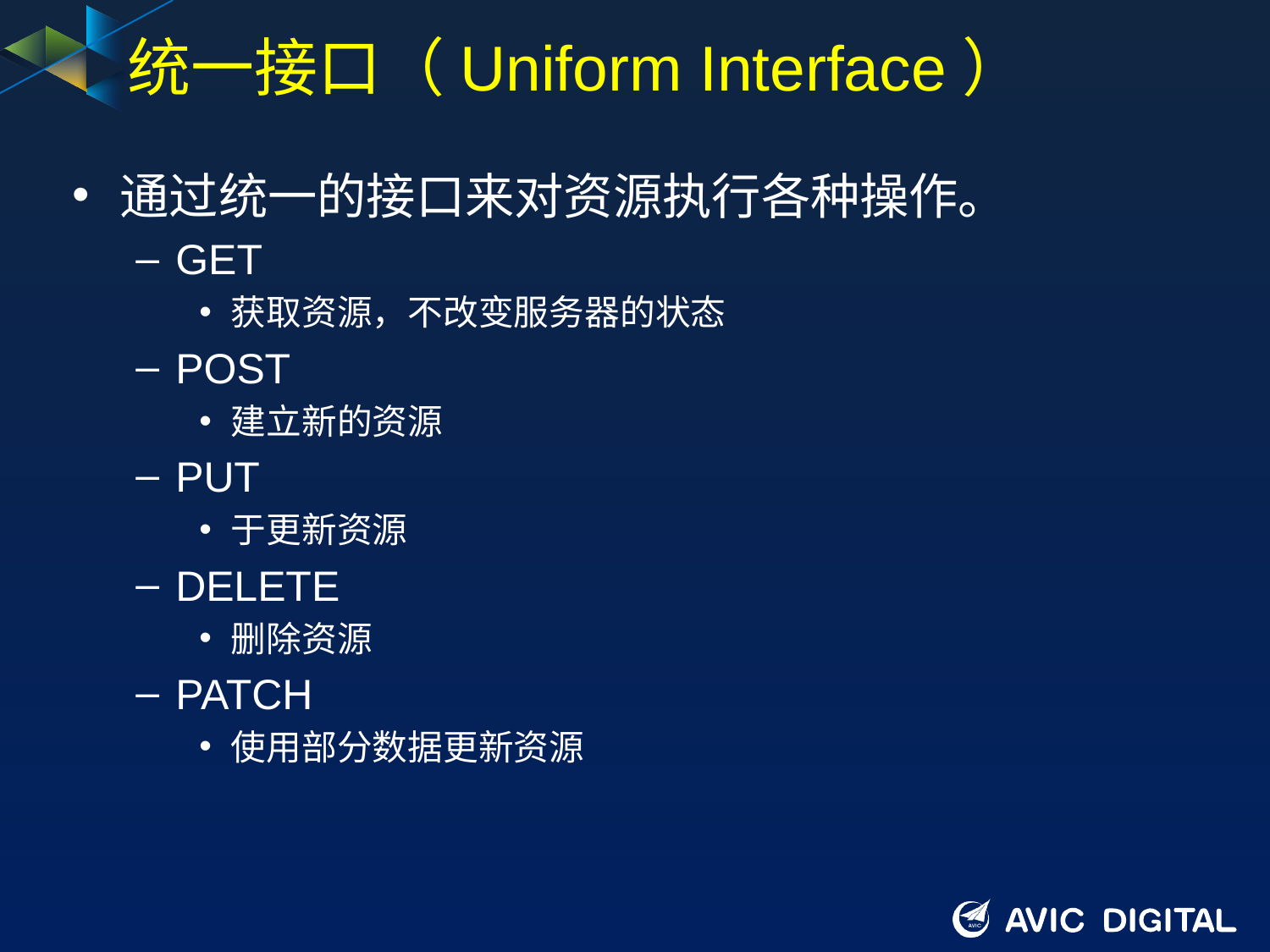

# 统一接口（Uniform Interface）
通过统一的接口来对资源执行各种操作。
GET
获取资源，不改变服务器的状态
POST
建立新的资源
PUT
于更新资源
DELETE
删除资源
PATCH
使用部分数据更新资源